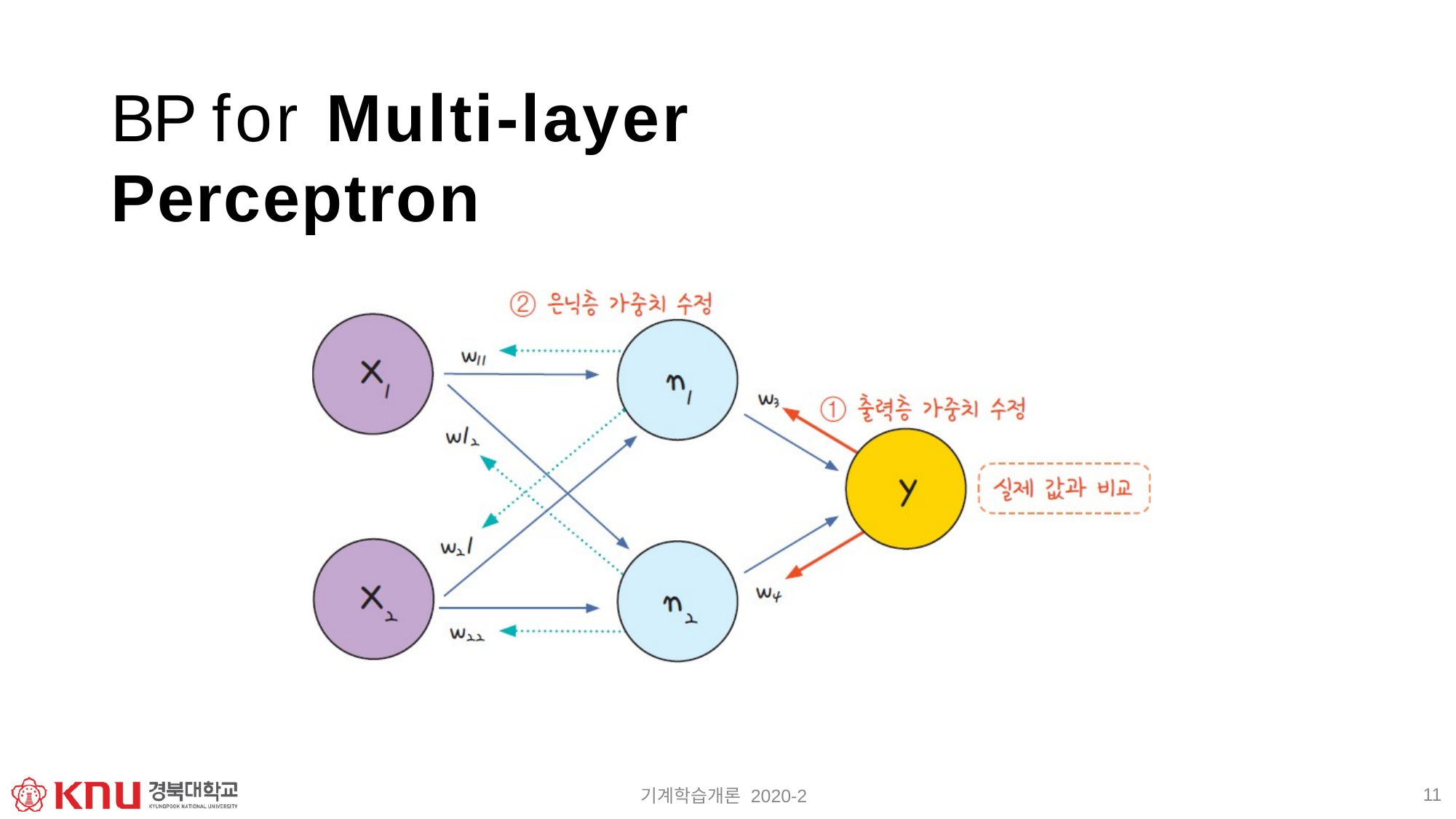

# BP for Multi-layer Perceptron

11
기계학습개론 2020-2